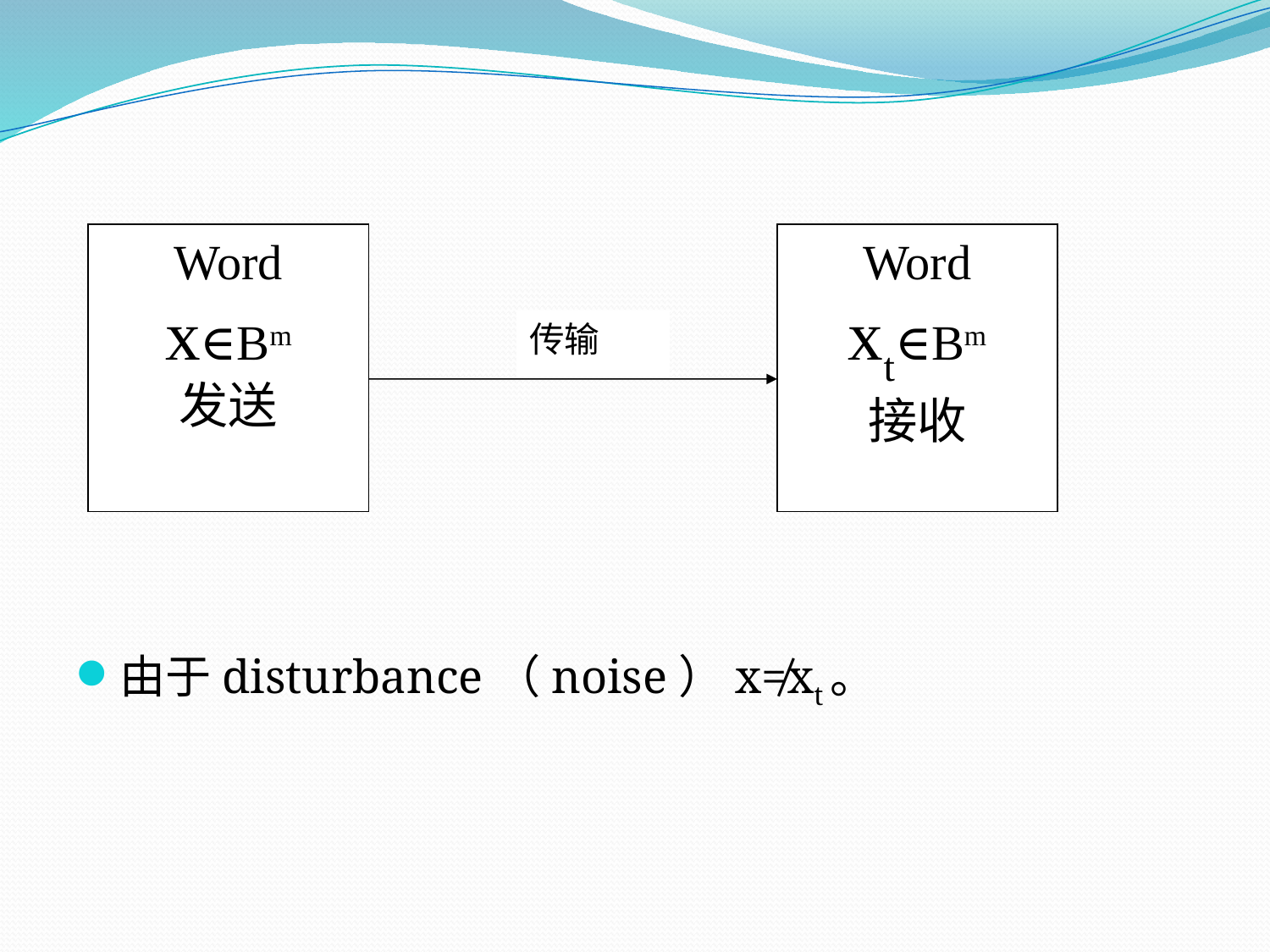

Word
x∈Bm
发送
Word
xt∈Bm
接收
传输

由于disturbance（noise）x≠xt。